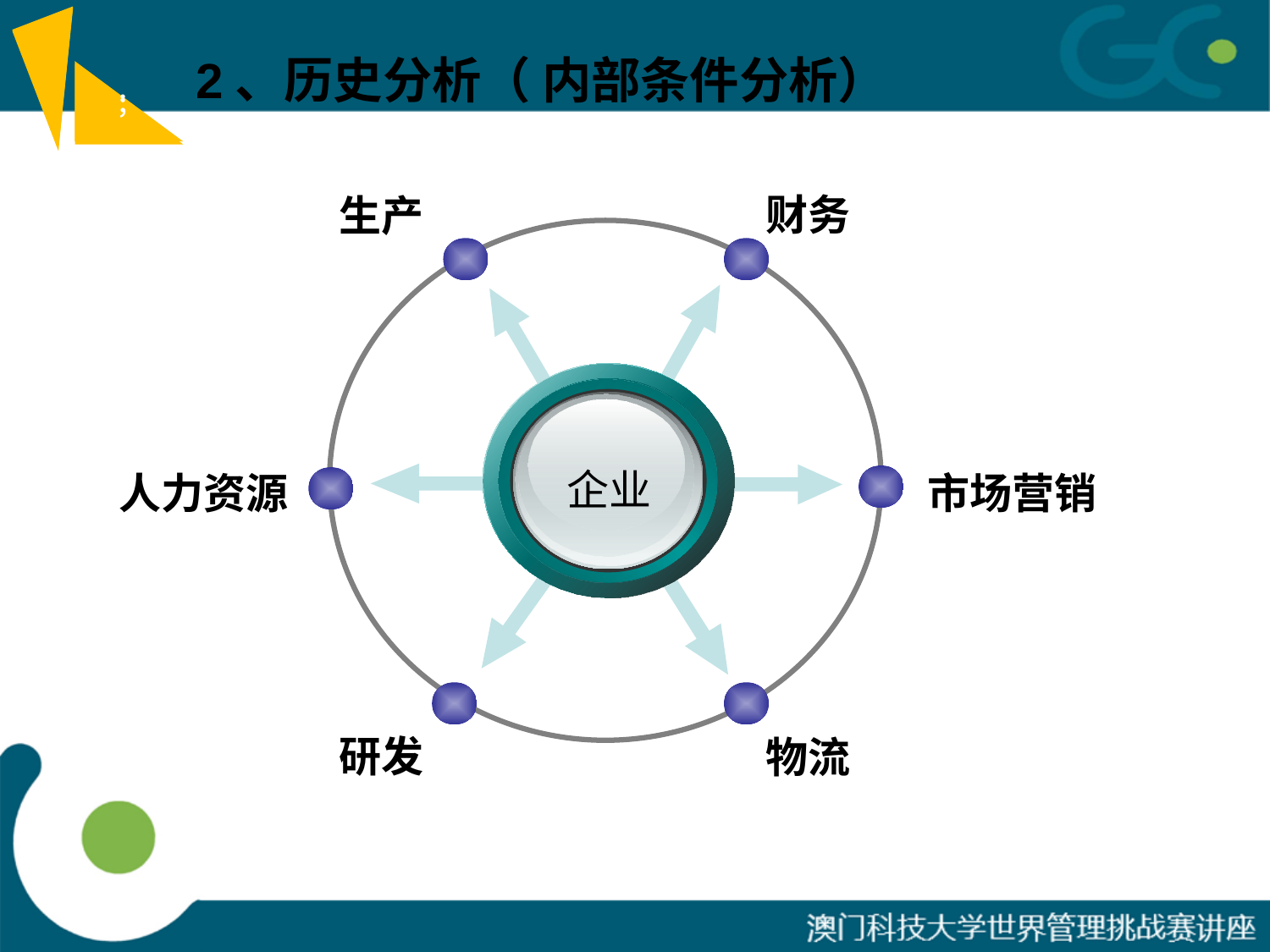

2、历史分析（ 内部条件分析）

；
；
财务
生产

企业
人力资源
市场营销

物流
研发